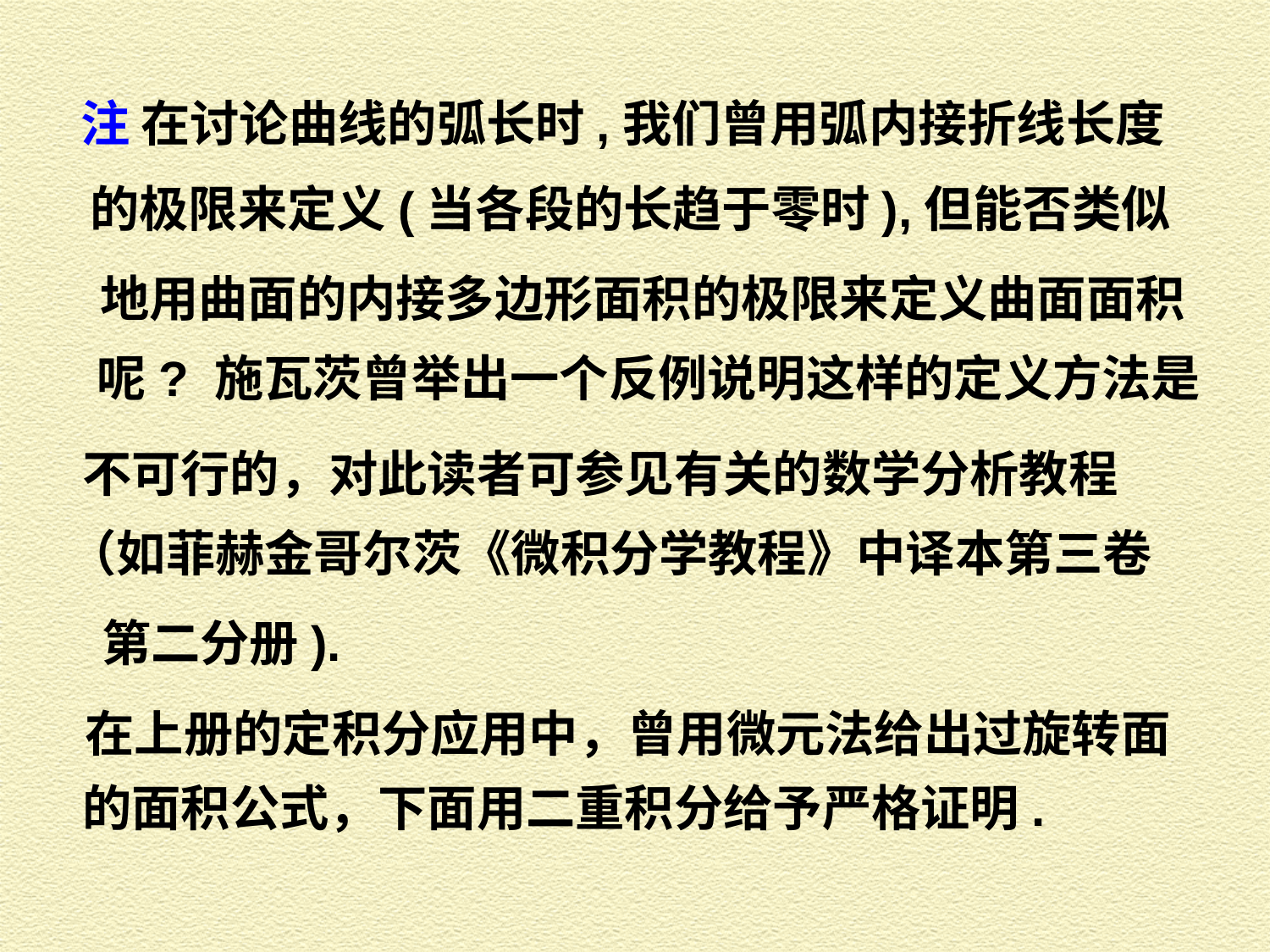

注 在讨论曲线的弧长时,我们曾用弧内接折线长度
的极限来定义(当各段的长趋于零时),但能否类似
地用曲面的内接多边形面积的极限来定义曲面面积
呢? 施瓦茨曾举出一个反例说明这样的定义方法是
不可行的，对此读者可参见有关的数学分析教程
（如菲赫金哥尔茨《微积分学教程》中译本第三卷
第二分册).
在上册的定积分应用中，曾用微元法给出过旋转面
的面积公式，下面用二重积分给予严格证明.